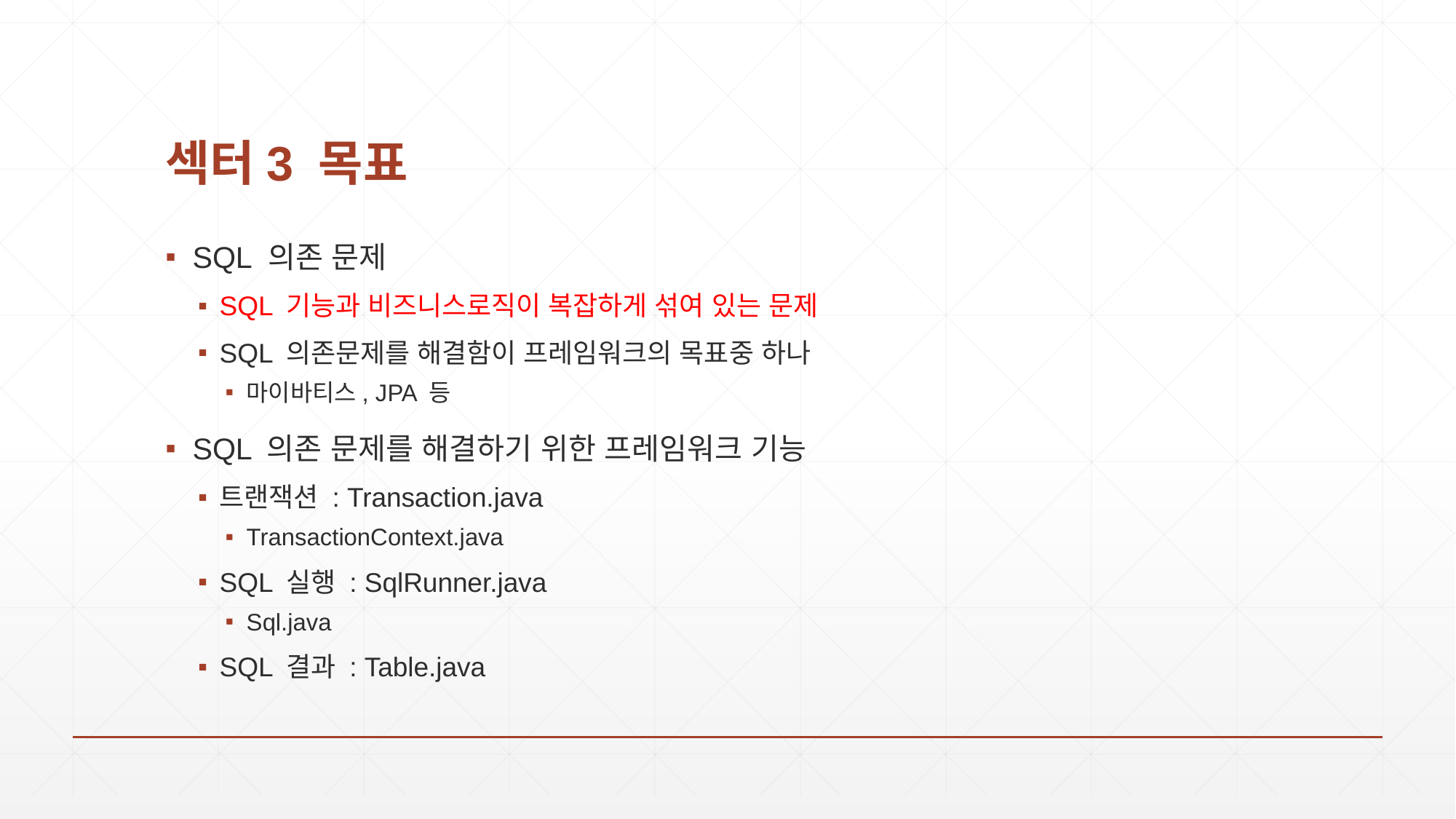

# 섹터3 목표
SQL 의존 문제
SQL 기능과 비즈니스로직이 복잡하게 섞여 있는 문제
SQL 의존문제를 해결함이 프레임워크의 목표중 하나
마이바티스, JPA 등
SQL 의존 문제를 해결하기 위한 프레임워크 기능
트랜잭션 : Transaction.java
TransactionContext.java
SQL 실행 : SqlRunner.java
Sql.java
SQL 결과 : Table.java